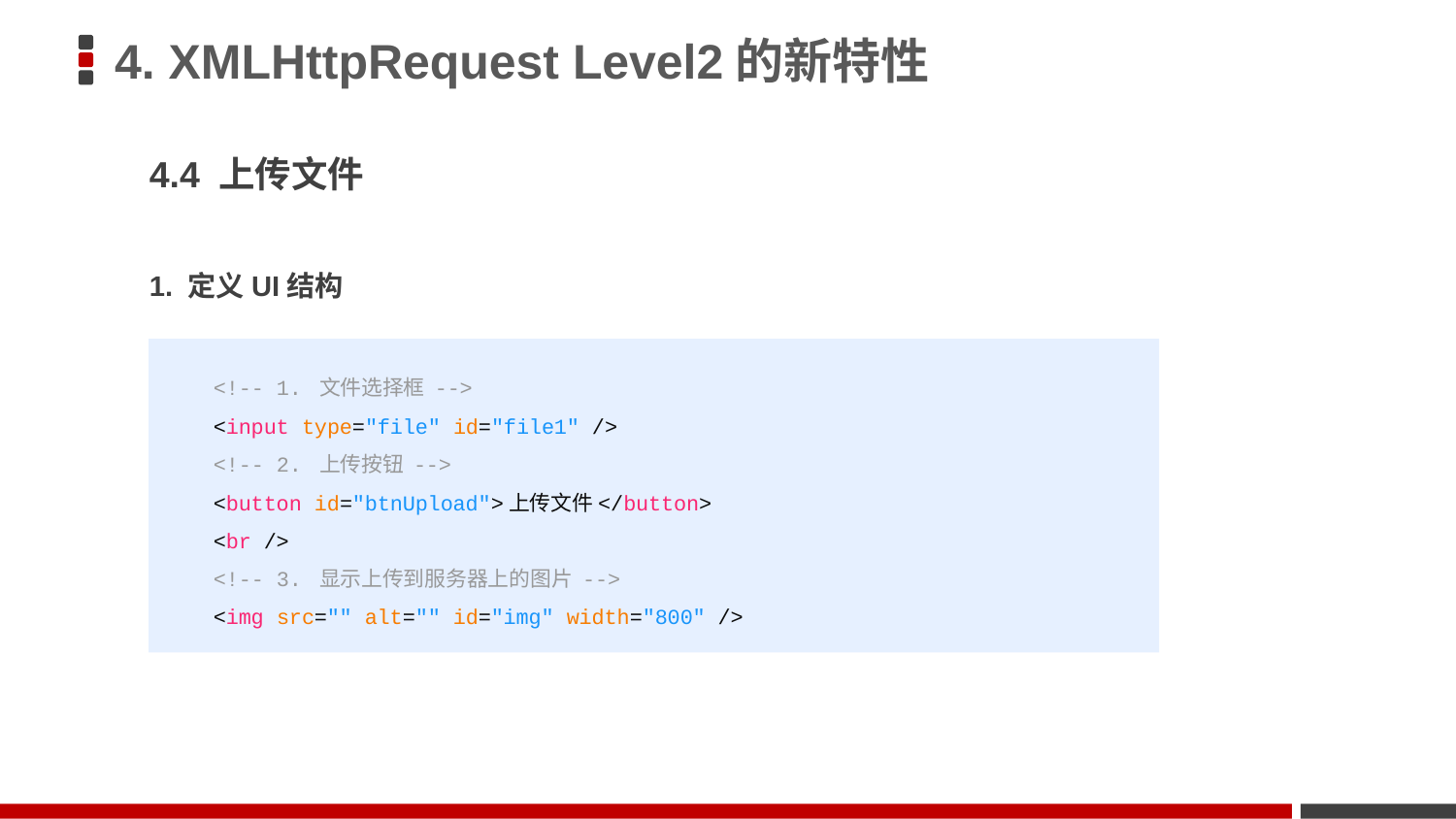

# 4. XMLHttpRequest Level2的新特性
4.4 上传文件
1. 定义UI结构
    <!-- 1. 文件选择框 -->
    <input type="file" id="file1" />
    <!-- 2. 上传按钮 -->
    <button id="btnUpload">上传文件</button>
    <br />
    <!-- 3. 显示上传到服务器上的图片 -->
    <img src="" alt="" id="img" width="800" />